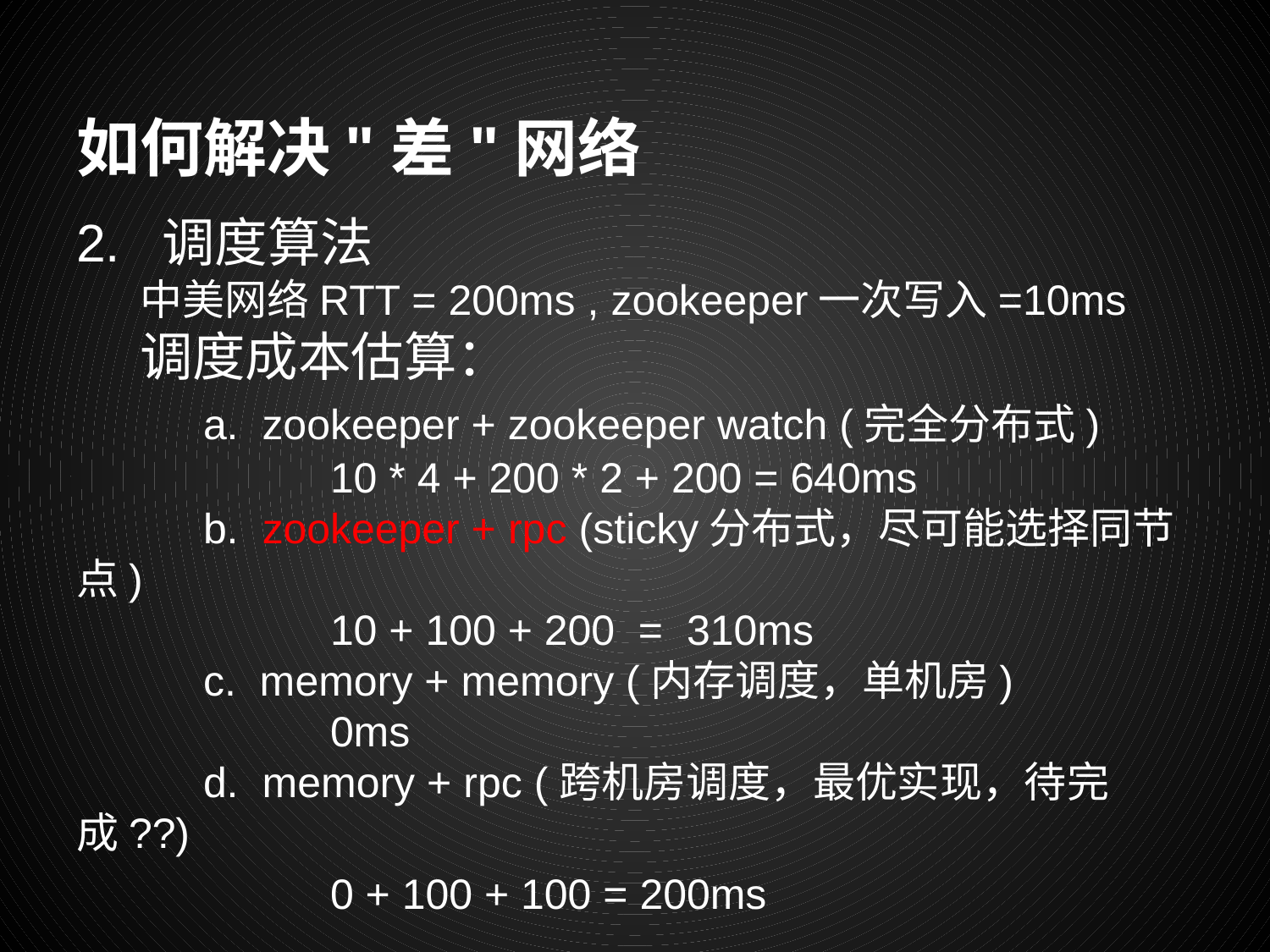

# 如何解决"差"网络
2.  调度算法
中美网络RTT = 200ms , zookeeper一次写入=10ms
调度成本估算：
	a.  zookeeper + zookeeper watch (完全分布式)
		10 * 4 + 200 * 2 + 200 = 640ms
	b.  zookeeper + rpc (sticky分布式，尽可能选择同节点)
		10 + 100 + 200  =  310ms
	c.  memory + memory (内存调度，单机房)
		0ms
	d.  memory + rpc (跨机房调度，最优实现，待完成??)
		0 + 100 + 100 = 200ms